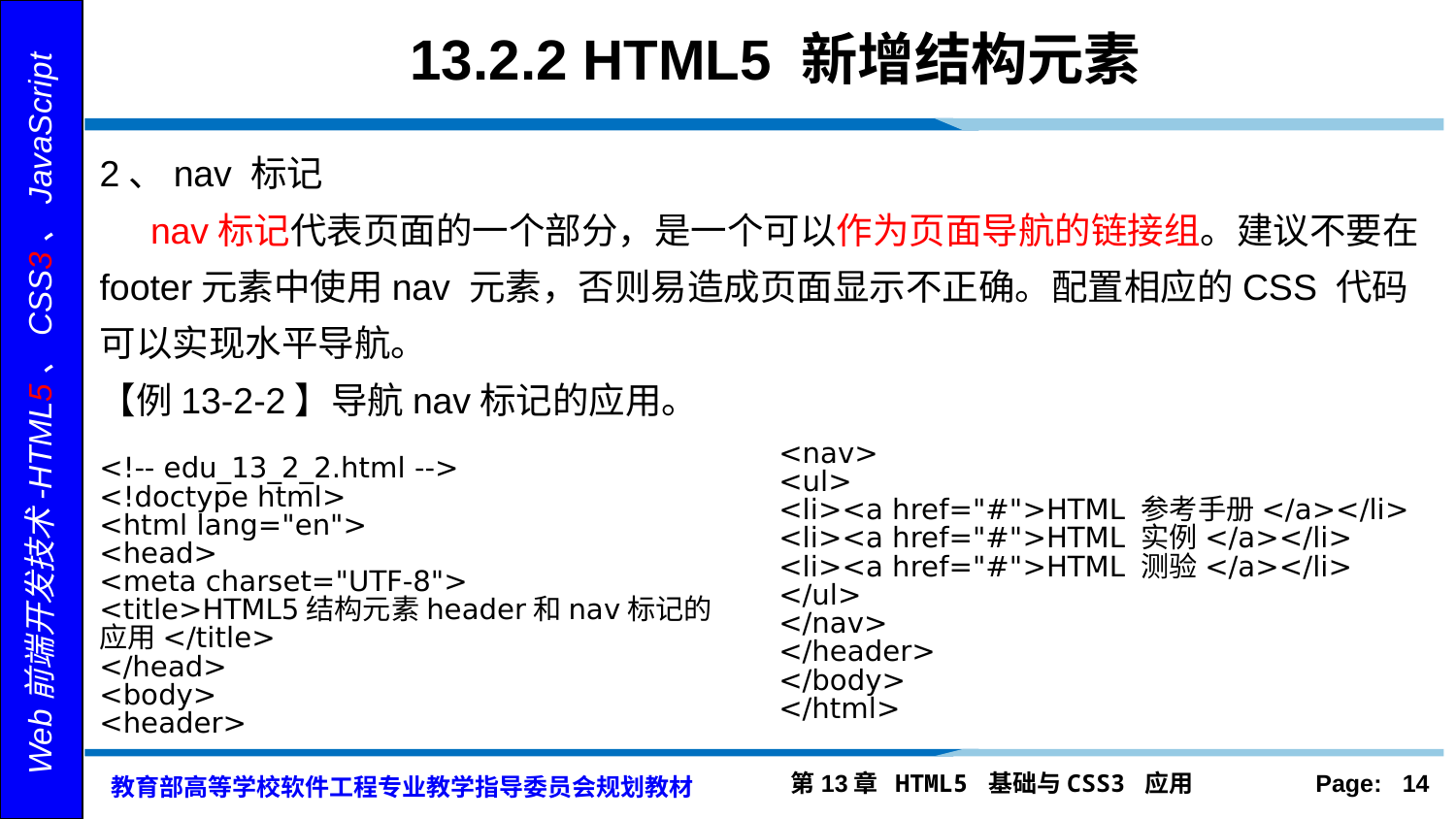

# 13.2.2 HTML5 新增结构元素
2、nav 标记
     nav标记代表页面的一个部分，是一个可以作为页面导航的链接组。建议不要在footer元素中使用nav 元素，否则易造成页面显示不正确。配置相应的CSS 代码可以实现水平导航。
【例13-2-2】导航nav标记的应用。
<nav>
<ul>
<li><a href="#">HTML 参考手册</a></li>
<li><a href="#">HTML 实例</a></li>
<li><a href="#">HTML 测验</a></li>
</ul>
</nav>
</header>
</body>
</html>
<!-- edu_13_2_2.html -->
<!doctype html>
<html lang="en">
<head>
<meta charset="UTF-8">
<title>HTML5结构元素header和nav标记的应用</title>
</head>
<body>
<header>